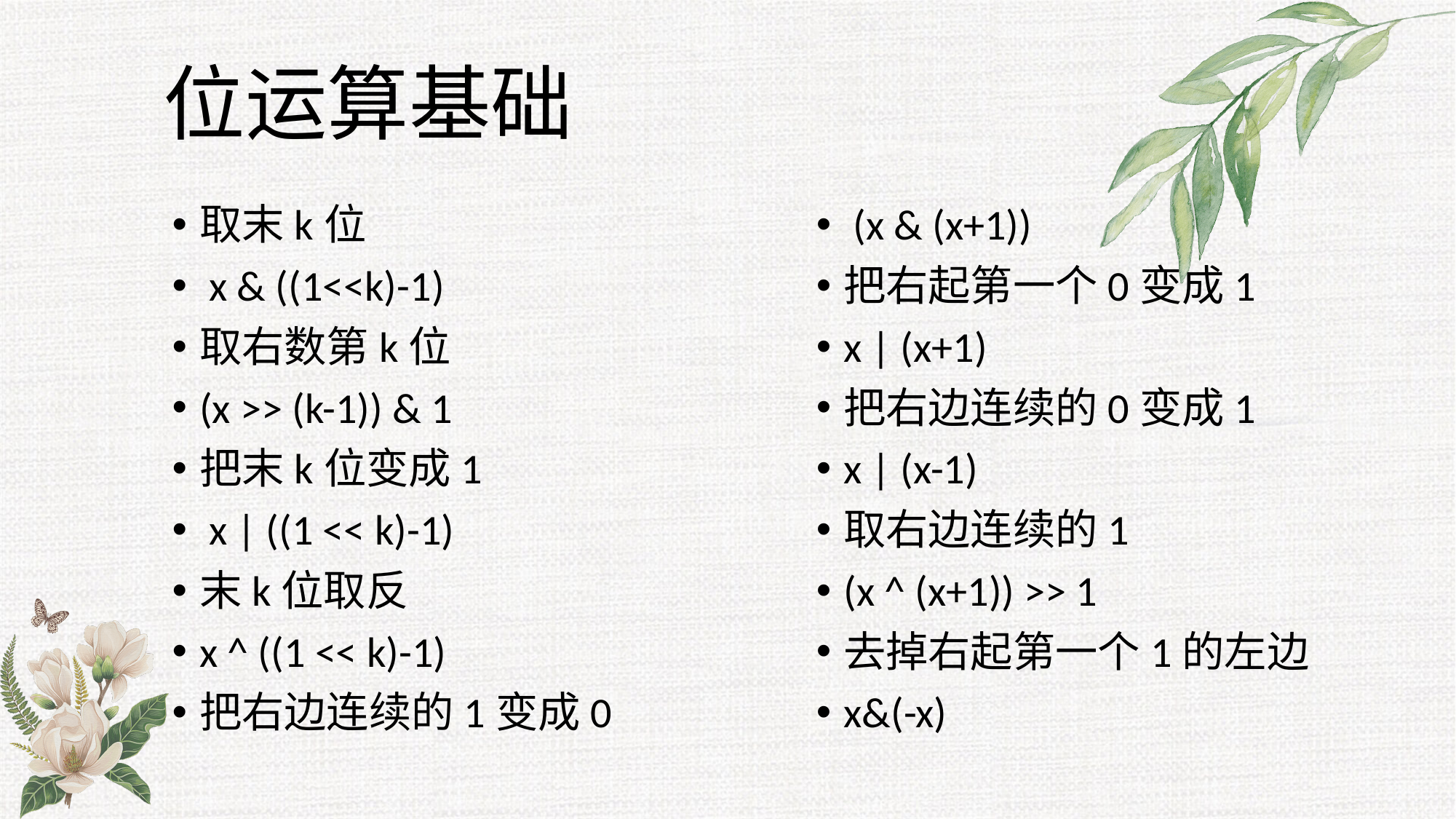

# 位运算基础
取末k位
 x & ((1<<k)-1)
取右数第k位
(x >> (k-1)) & 1
把末k位变成1
 x | ((1 << k)-1)
末k位取反
x ^ ((1 << k)-1)
把右边连续的1变成0
 (x & (x+1))
把右起第一个0变成1
x | (x+1)
把右边连续的0变成1
x | (x-1)
取右边连续的1
(x ^ (x+1)) >> 1
去掉右起第一个1的左边
x&(-x)